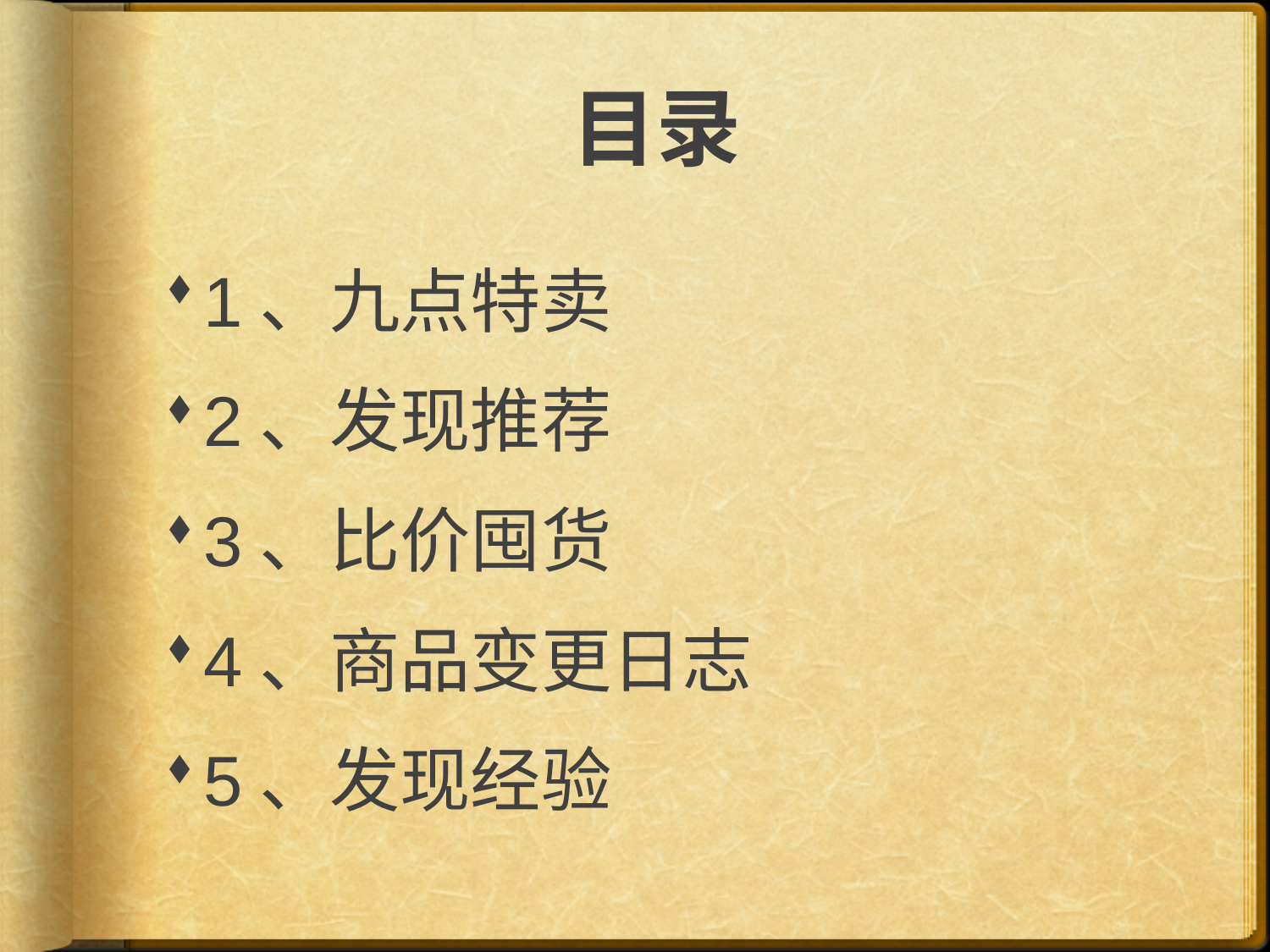

# 目录
1、九点特卖
2、发现推荐
3、比价囤货
4、商品变更日志
5、发现经验